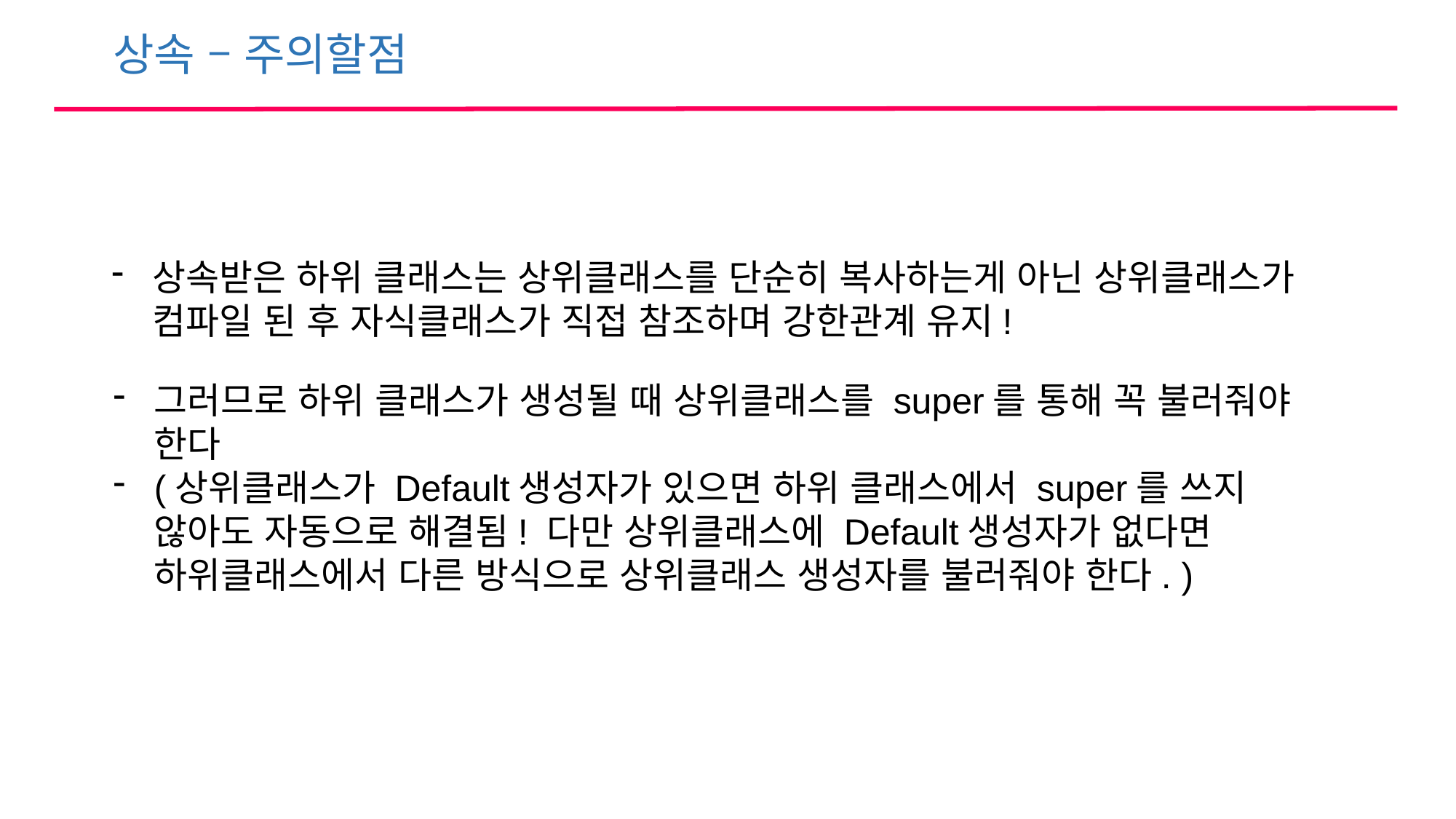

상속 – 주의할점
상속받은 하위 클래스는 상위클래스를 단순히 복사하는게 아닌 상위클래스가 컴파일 된 후 자식클래스가 직접 참조하며 강한관계 유지!
그러므로 하위 클래스가 생성될 때 상위클래스를 super를 통해 꼭 불러줘야 한다
(상위클래스가 Default생성자가 있으면 하위 클래스에서 super를 쓰지 않아도 자동으로 해결됨! 다만 상위클래스에 Default생성자가 없다면 하위클래스에서 다른 방식으로 상위클래스 생성자를 불러줘야 한다. )